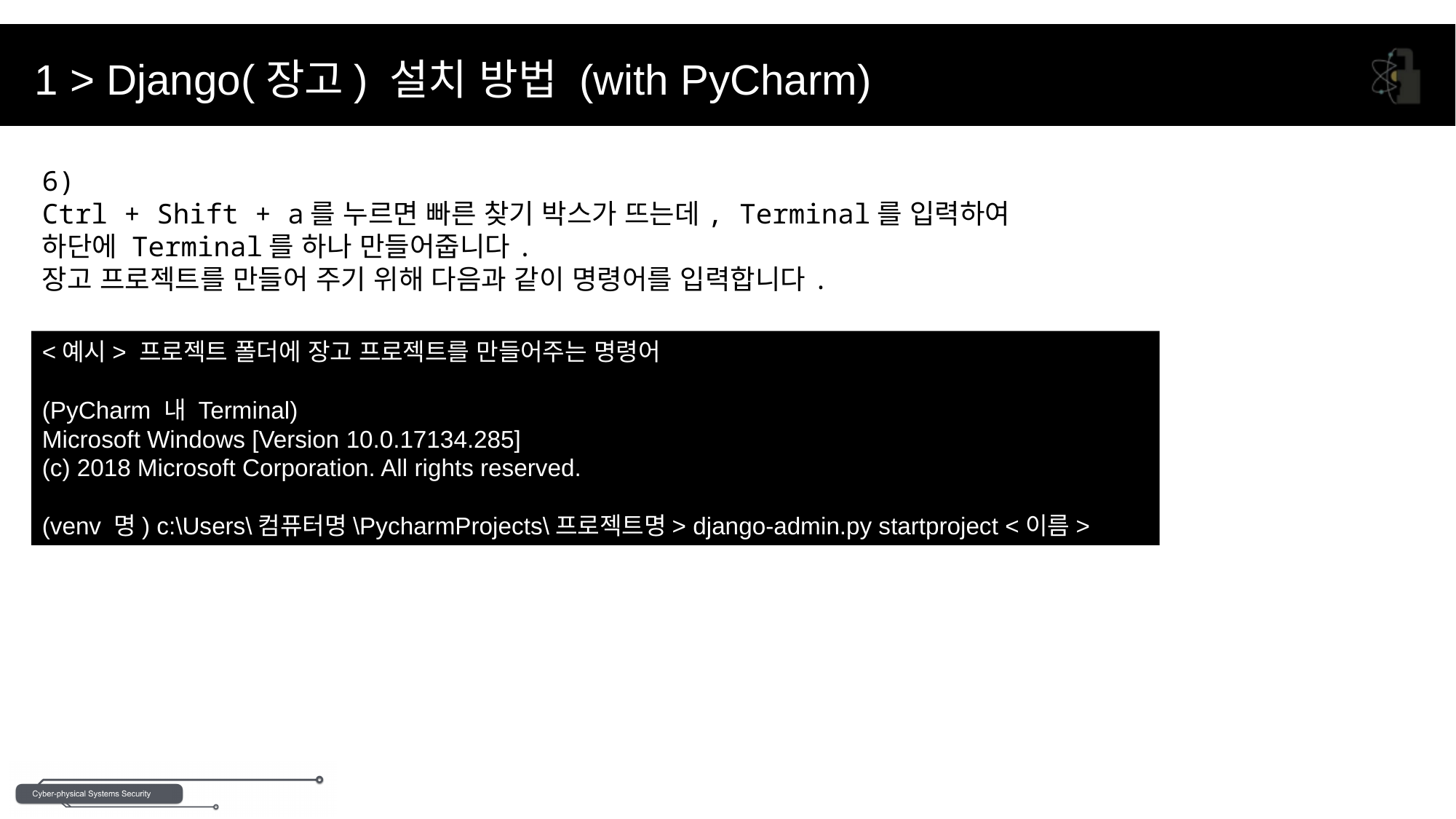

1 > Django(장고) 설치 방법 (with PyCharm)
6)
Ctrl + Shift + a를 누르면 빠른 찾기 박스가 뜨는데, Terminal를 입력하여
하단에 Terminal를 하나 만들어줍니다.
장고 프로젝트를 만들어 주기 위해 다음과 같이 명령어를 입력합니다.

<예시> 프로젝트 폴더에 장고 프로젝트를 만들어주는 명령어

(PyCharm 내 Terminal)
Microsoft Windows [Version 10.0.17134.285]
(c) 2018 Microsoft Corporation. All rights reserved.

(venv 명) c:\Users\컴퓨터명\PycharmProjects\프로젝트명> django-admin.py startproject <이름>